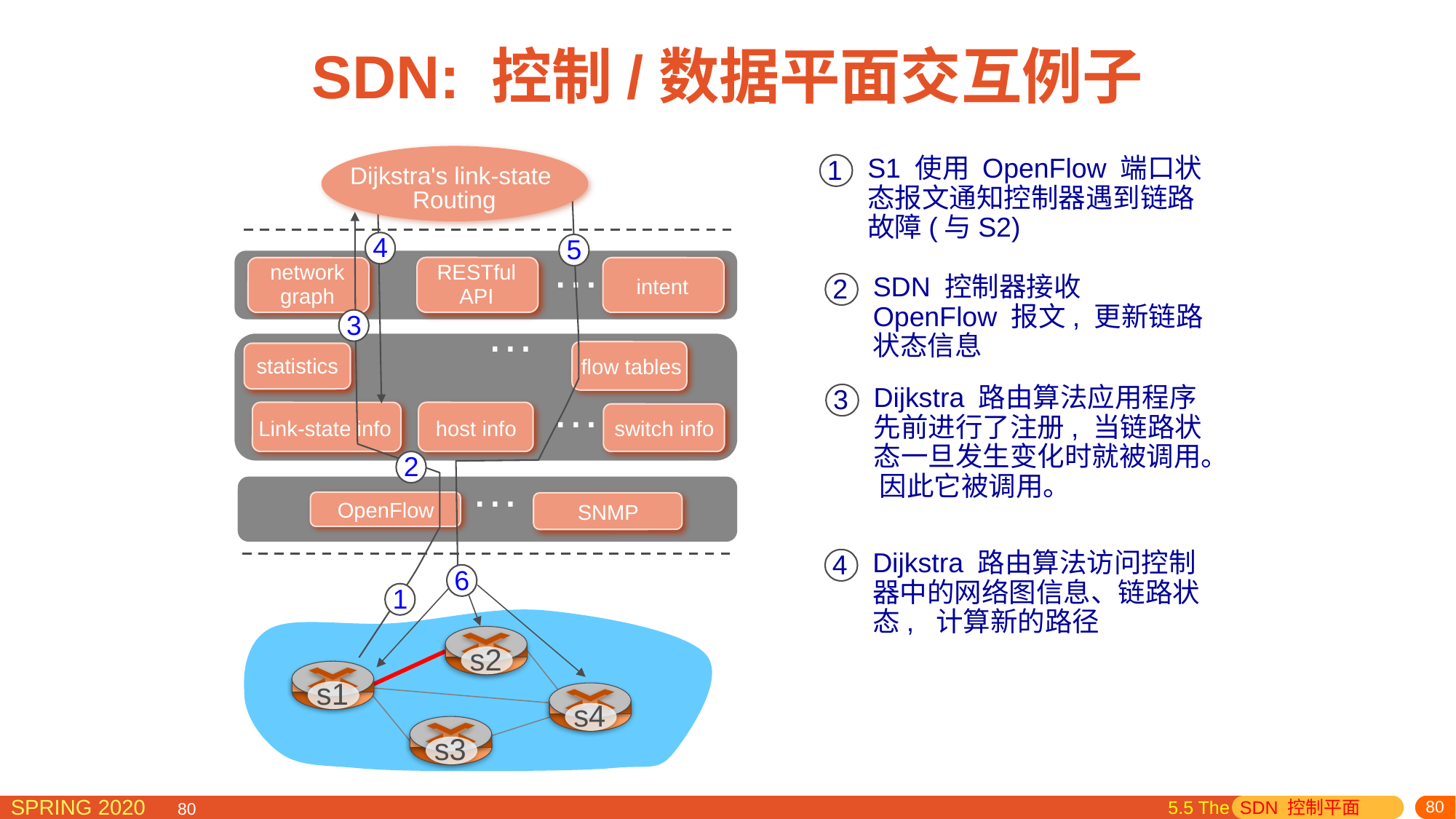

# SDN: 控制/数据平面交互例子

1

S1 使用 OpenFlow 端口状态报文通知控制器遇到链路故障(与S2)
Dijkstra's link-state
Routing

4

5

…

RESTful
API

network graph

intent
2

SDN 控制器接收 OpenFlow 报文, 更新链路状态信息
…
3

flow tables

statistics
…
3

Dijkstra 路由算法应用程序先前进行了注册, 当链路状态一旦发生变化时就被调用。 因此它被调用。

Link-state info

host info

switch info
2

…

OpenFlow

SNMP
4

Dijkstra 路由算法访问控制器中的网络图信息、链路状态,  计算新的路径
6

1

s2

s1

s4

s3

5.5 The  SDN 控制平面